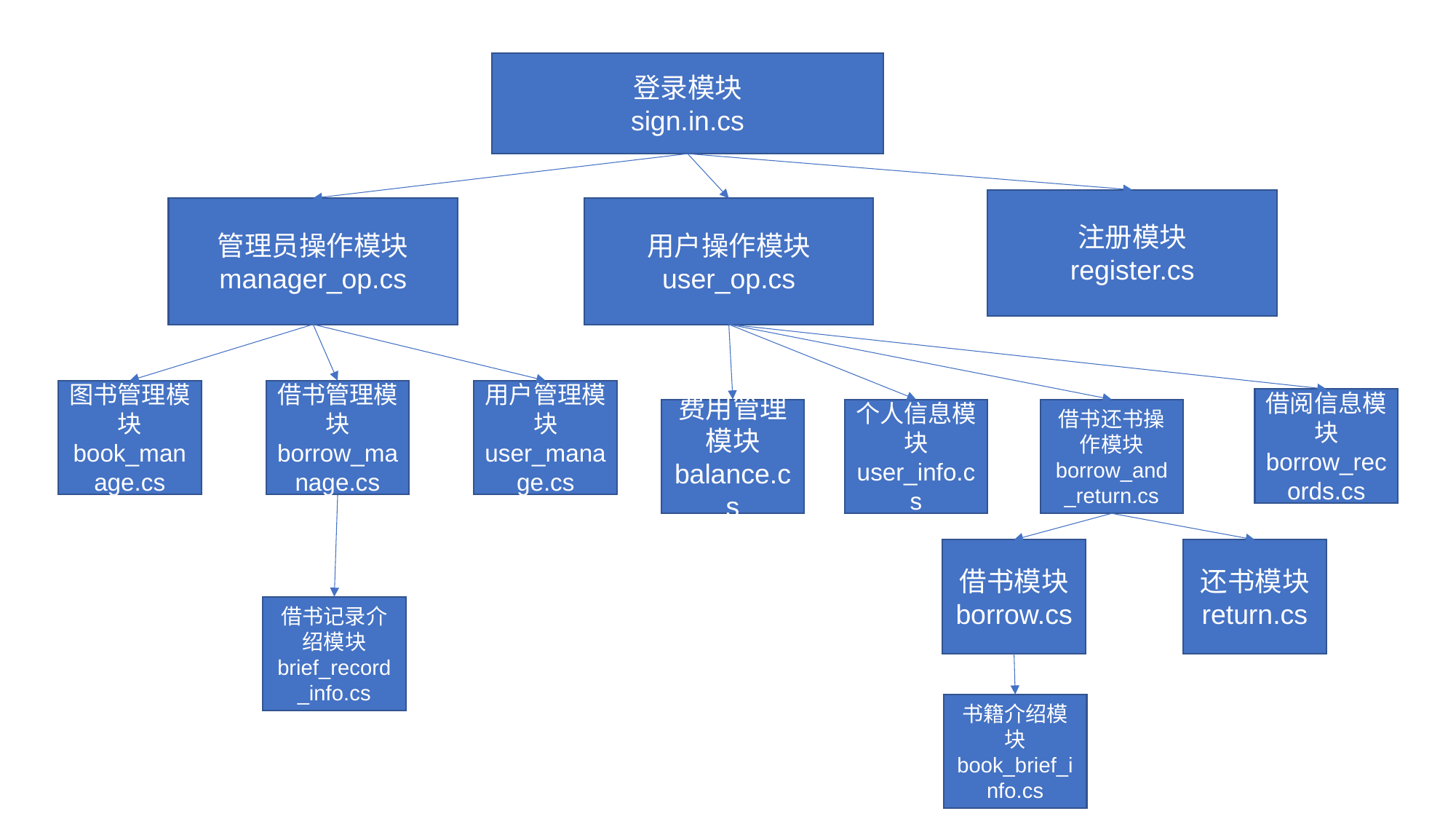

登录模块
sign.in.cs
注册模块
register.cs
管理员操作模块
manager_op.cs
用户操作模块
user_op.cs
用户管理模块
user_manage.cs
图书管理模块
book_manage.cs
借书管理模块
borrow_manage.cs
借阅信息模块
borrow_records.cs
费用管理模块
balance.cs
个人信息模块
user_info.cs
借书还书操作模块
borrow_and_return.cs
借书模块
borrow.cs
还书模块
return.cs
借书记录介绍模块
brief_record_info.cs
书籍介绍模块
book_brief_info.cs